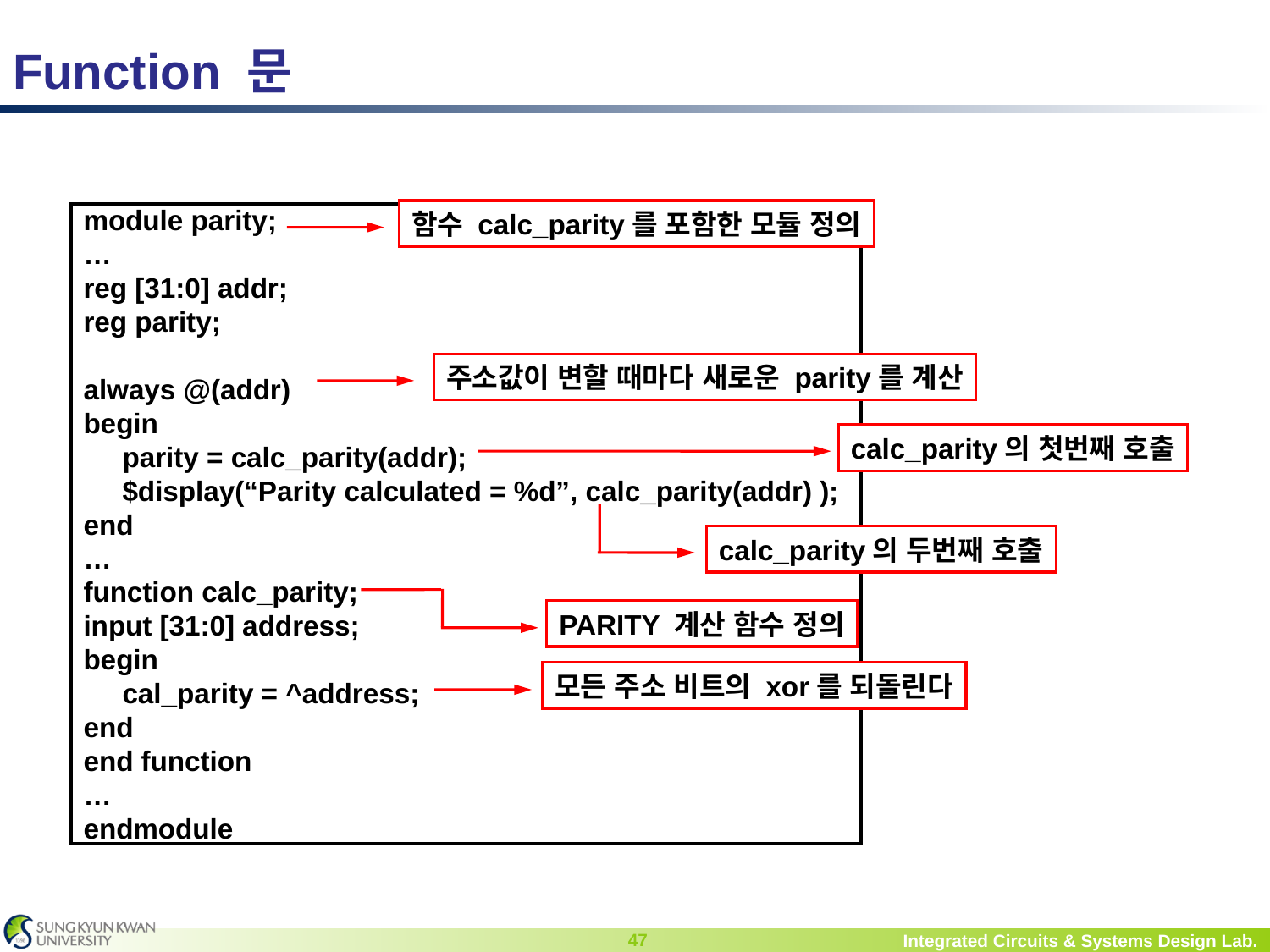

# Function 문

함수 calc_parity를 포함한 모듈 정의
module parity;
…
reg [31:0] addr;
reg parity;

always @(addr)
begin
     parity = calc_parity(addr);
     $display(“Parity calculated = %d”, calc_parity(addr) );
end
…
function calc_parity;
input [31:0] address;
begin
     cal_parity = ^address;
end
end function
…
endmodule

주소값이 변할 때마다 새로운 parity를 계산

calc_parity의 첫번째 호출

calc_parity의 두번째 호출

parity 계산 함수 정의

모든 주소 비트의 xor를 되돌린다